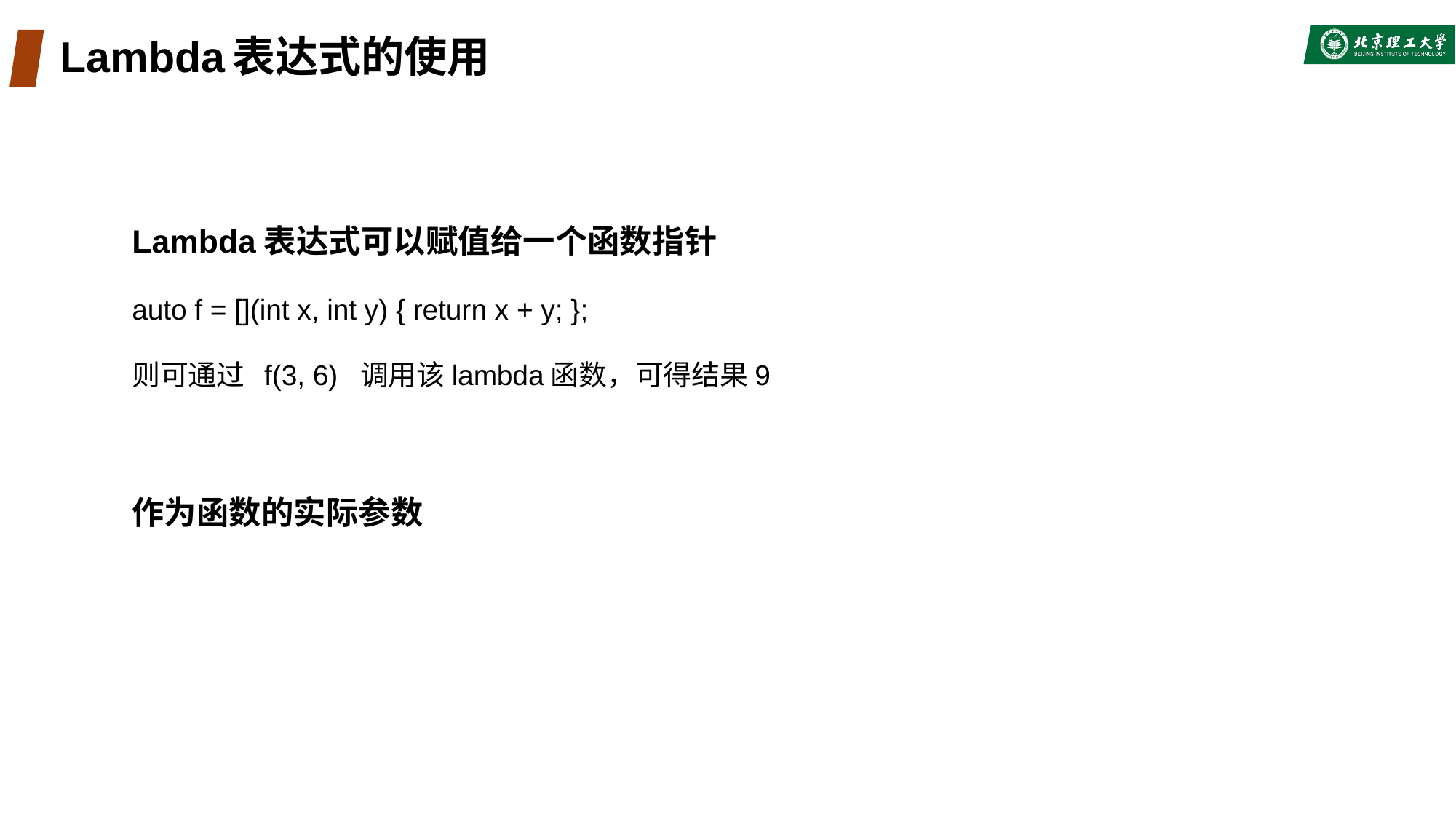

# Lambda表达式的使用
Lambda表达式可以赋值给一个函数指针
auto f = [](int x, int y) { return x + y; };
则可通过  f(3, 6)  调用该lambda函数，可得结果9

作为函数的实际参数